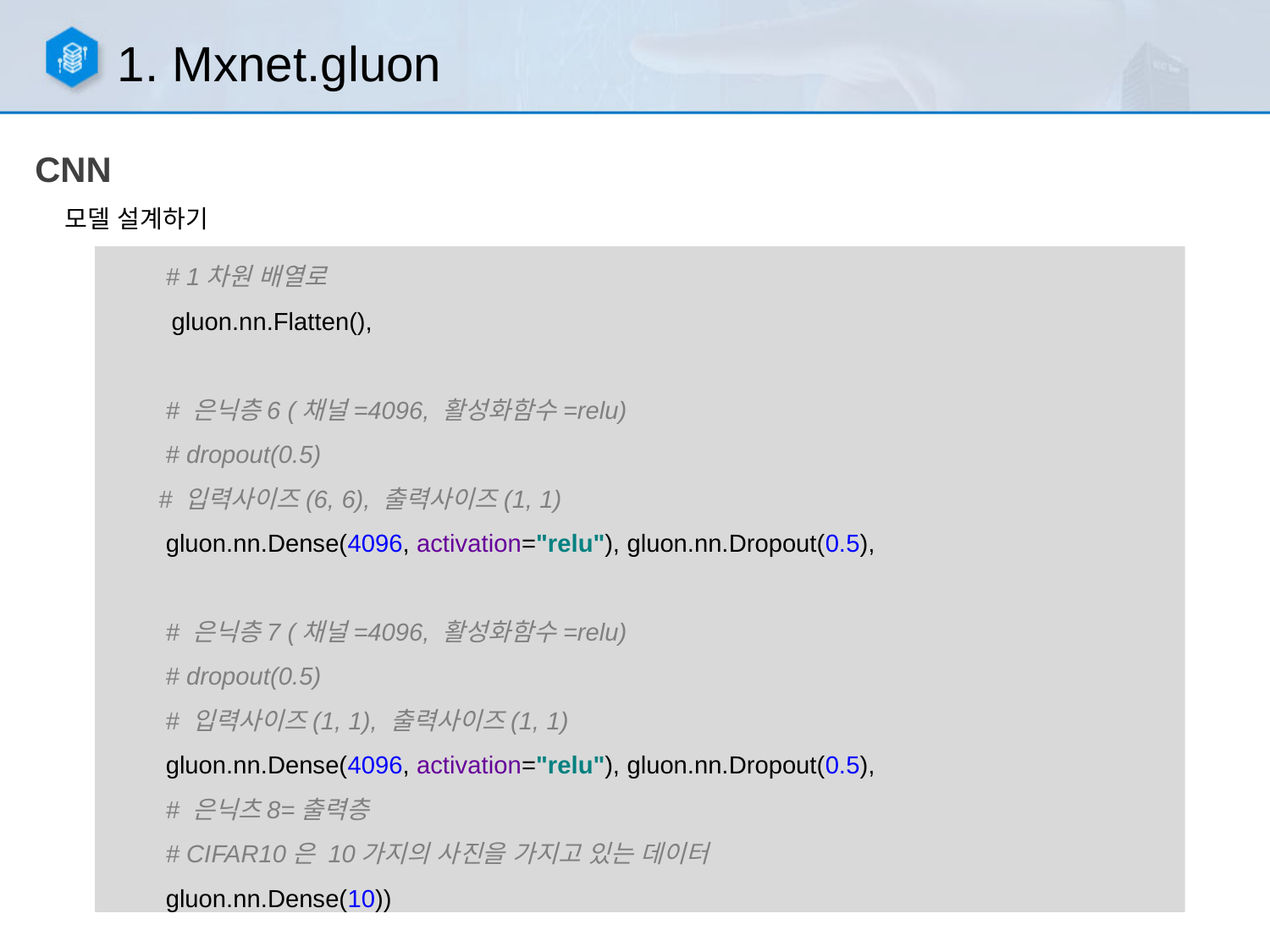

1. Mxnet.gluon
CNN
모델 설계하기
        # 1차원 배열로
        gluon.nn.Flatten(),
        # 은닉층6 (채널=4096, 활성화함수=relu)
        # dropout(0.5)
       # 입력사이즈(6, 6), 출력사이즈(1, 1)
        gluon.nn.Dense(4096, activation="relu"), gluon.nn.Dropout(0.5),
        # 은닉층7 (채널=4096, 활성화함수=relu)
        # dropout(0.5)
        # 입력사이즈(1, 1), 출력사이즈(1, 1)
        gluon.nn.Dense(4096, activation="relu"), gluon.nn.Dropout(0.5),
        # 은닉츠8=출력층
        # CIFAR10은 10가지의 사진을 가지고 있는 데이터
        gluon.nn.Dense(10))